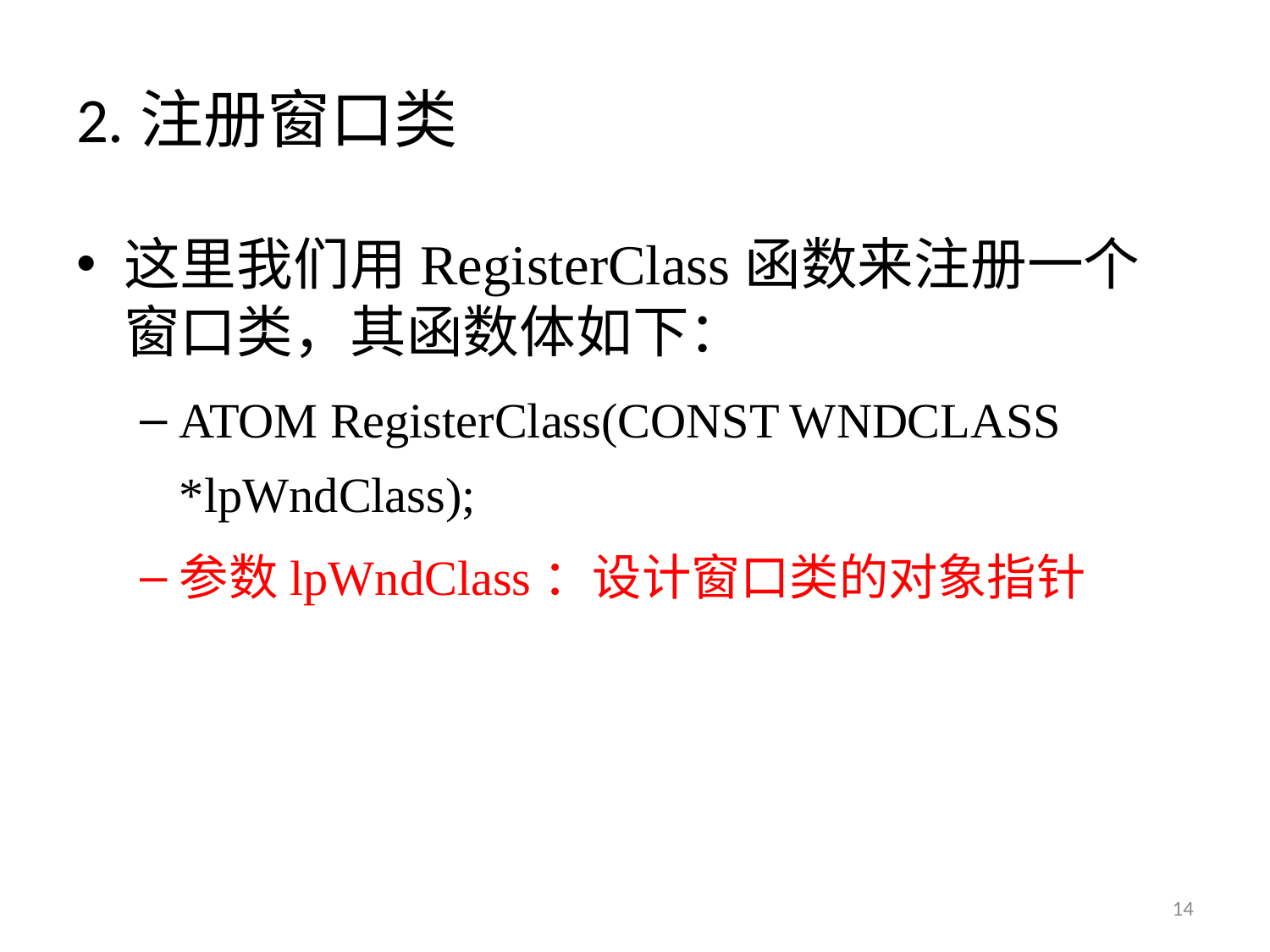

# 2.注册窗口类
这里我们用RegisterClass函数来注册一个窗口类，其函数体如下：
ATOM RegisterClass(CONST WNDCLASS *lpWndClass);
参数lpWndClass：设计窗口类的对象指针

14